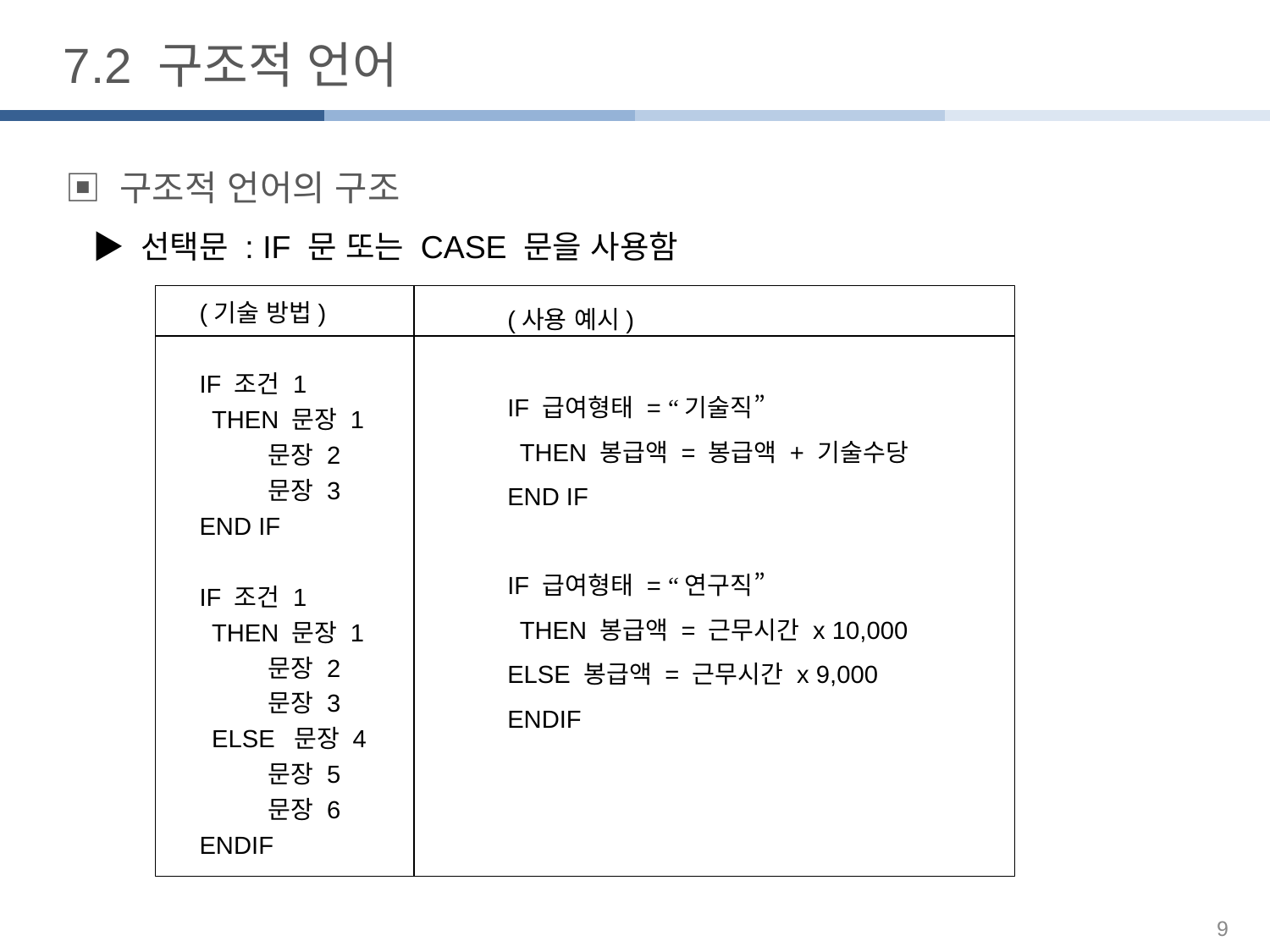

7.2 구조적 언어
▣ 구조적 언어의 구조
   ▶ 선택문 : IF 문 또는 CASE 문을 사용함
(사용 예시)

IF 급여형태 = “기술직”
  THEN 봉급액 = 봉급액 + 기술수당
END IF

IF 급여형태 = “연구직”
  THEN 봉급액 = 근무시간 x 10,000
ELSE 봉급액 = 근무시간 x 9,000
ENDIF

(기술 방법)

IF 조건 1
  THEN 문장 1
         문장 2
         문장 3
END IF

IF 조건 1
  THEN 문장 1
         문장 2
         문장 3
  ELSE  문장 4
         문장 5
         문장 6
ENDIF
9